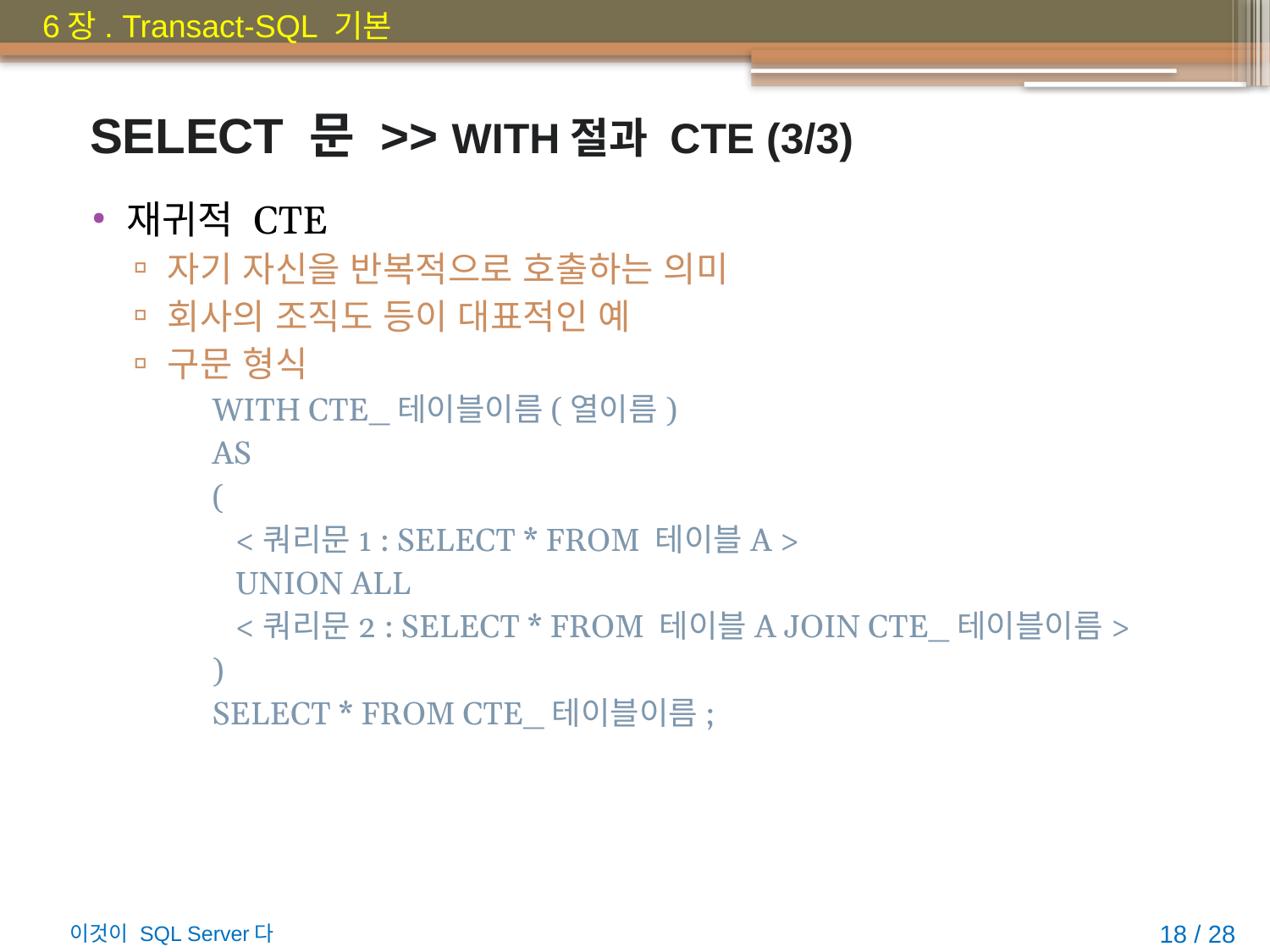

# SELECT 문 >> WITH절과 CTE (3/3)
재귀적 CTE
자기 자신을 반복적으로 호출하는 의미
회사의 조직도 등이 대표적인 예
구문 형식
WITH CTE_테이블이름(열이름)
AS
(
   <쿼리문1 : SELECT * FROM 테이블A >
   UNION ALL
   <쿼리문2 : SELECT * FROM 테이블A JOIN CTE_테이블이름>
)
SELECT * FROM CTE_테이블이름;